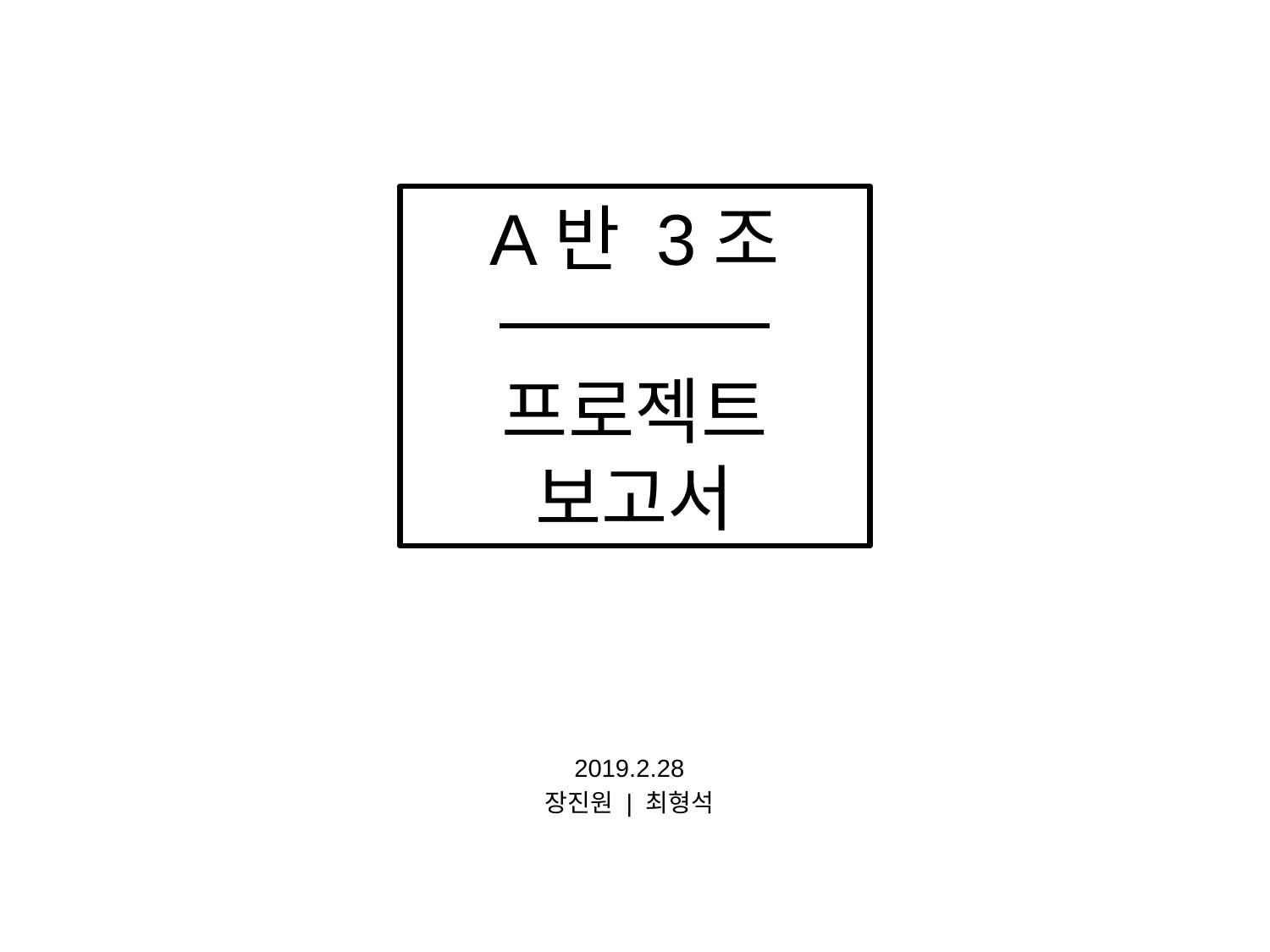

# A반 3조 프로젝트 보고서
2019.2.28
장진원 | 최형석